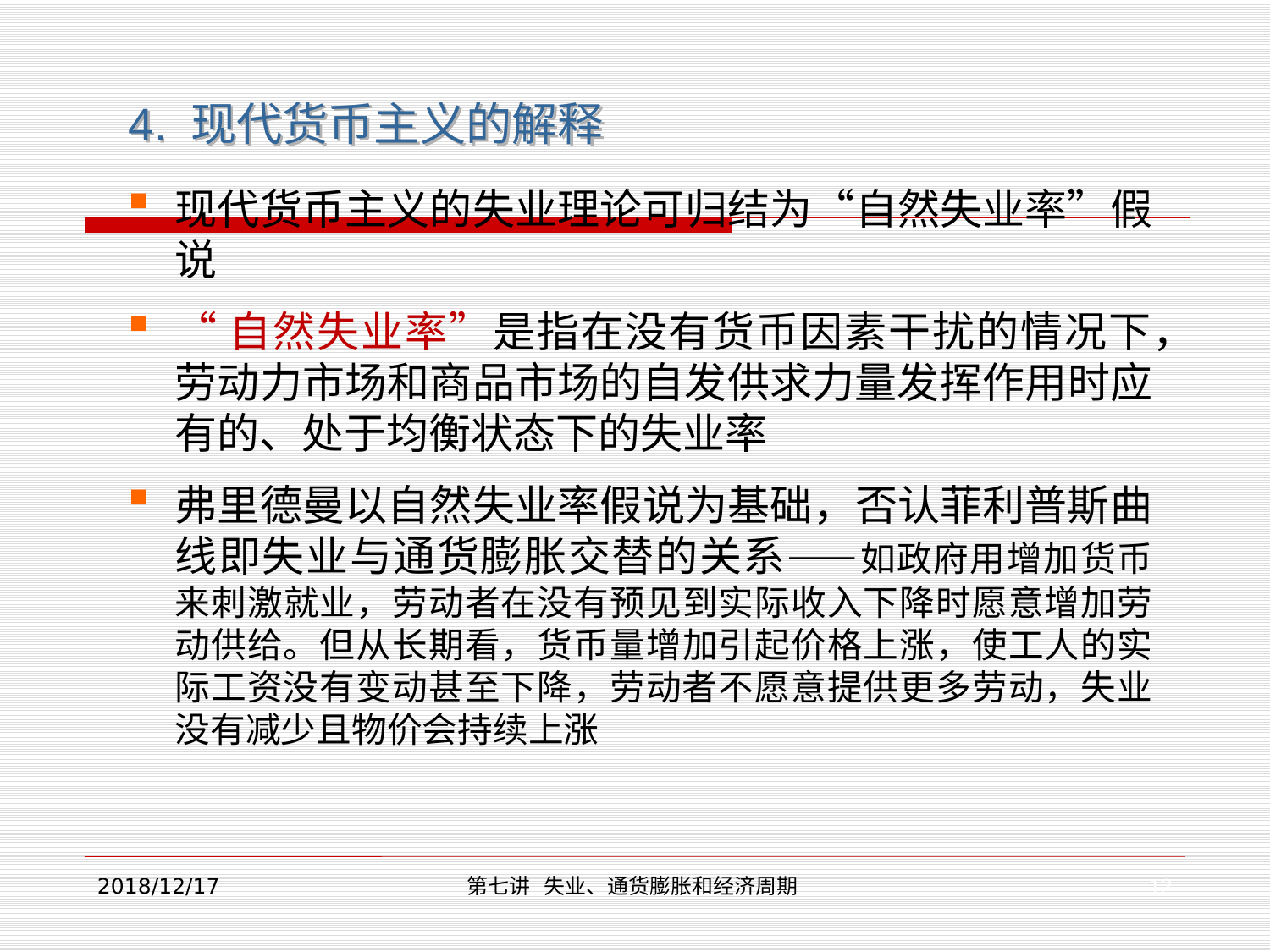

4. 现代货币主义的解释
现代货币主义的失业理论可归结为“自然失业率”假说
“自然失业率”是指在没有货币因素干扰的情况下，劳动力市场和商品市场的自发供求力量发挥作用时应有的、处于均衡状态下的失业率
弗里德曼以自然失业率假说为基础，否认菲利普斯曲线即失业与通货膨胀交替的关系——如政府用增加货币来刺激就业，劳动者在没有预见到实际收入下降时愿意增加劳动供给。但从长期看，货币量增加引起价格上涨，使工人的实际工资没有变动甚至下降，劳动者不愿意提供更多劳动，失业没有减少且物价会持续上涨
12
2018/12/17
第七讲   失业、通货膨胀和经济周期